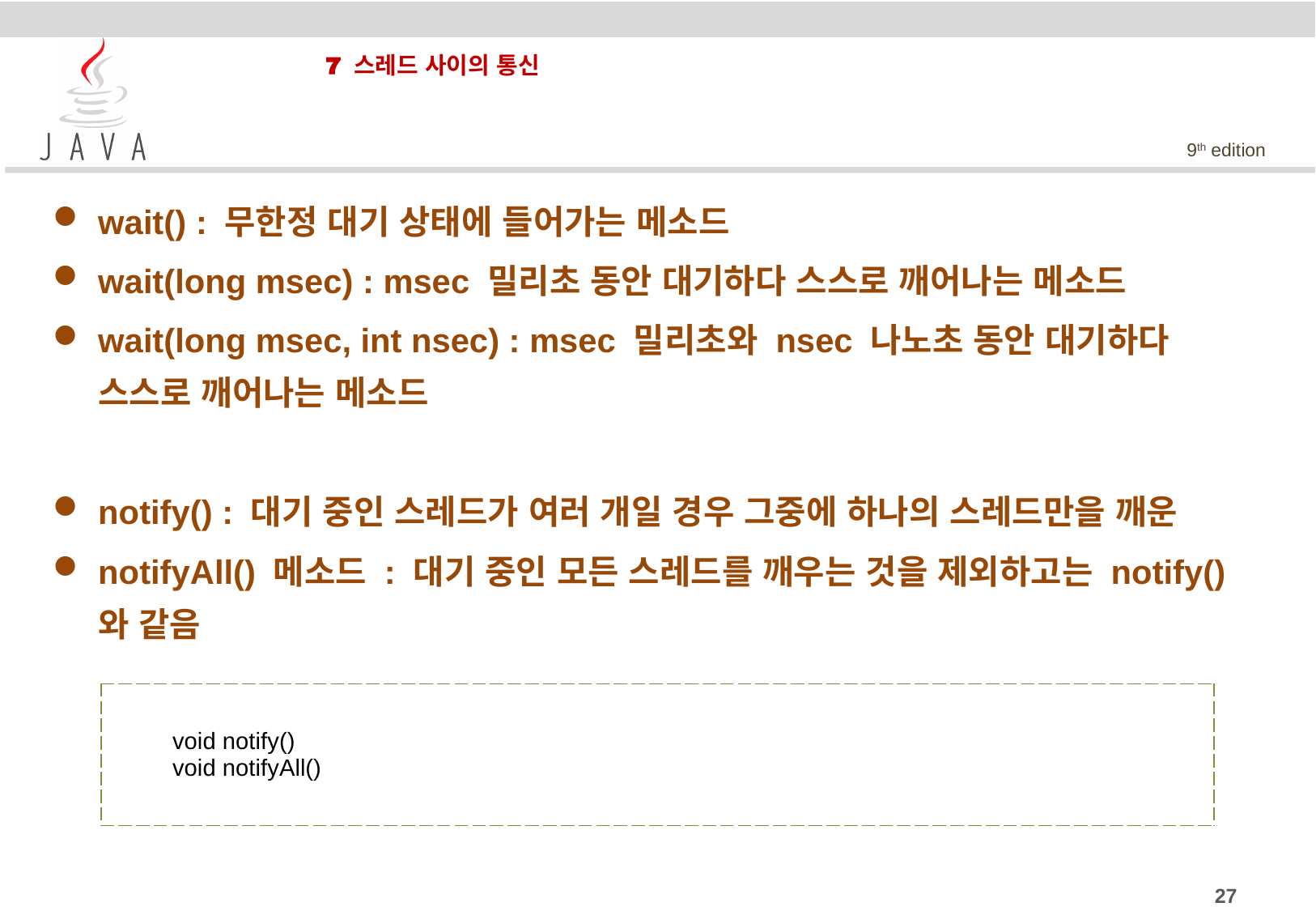

# 7 스레드 사이의 통신

wait() : 무한정 대기 상태에 들어가는 메소드
wait(long msec) : msec 밀리초 동안 대기하다 스스로 깨어나는 메소드
wait(long msec, int nsec) : msec 밀리초와 nsec 나노초 동안 대기하다 스스로 깨어나는 메소드

notify() : 대기 중인 스레드가 여러 개일 경우 그중에 하나의 스레드만을 깨운
notifyAll() 메소드 : 대기 중인 모든 스레드를 깨우는 것을 제외하고는 notify()와 같음
| void notify() void notifyAll() |
| --- |
27